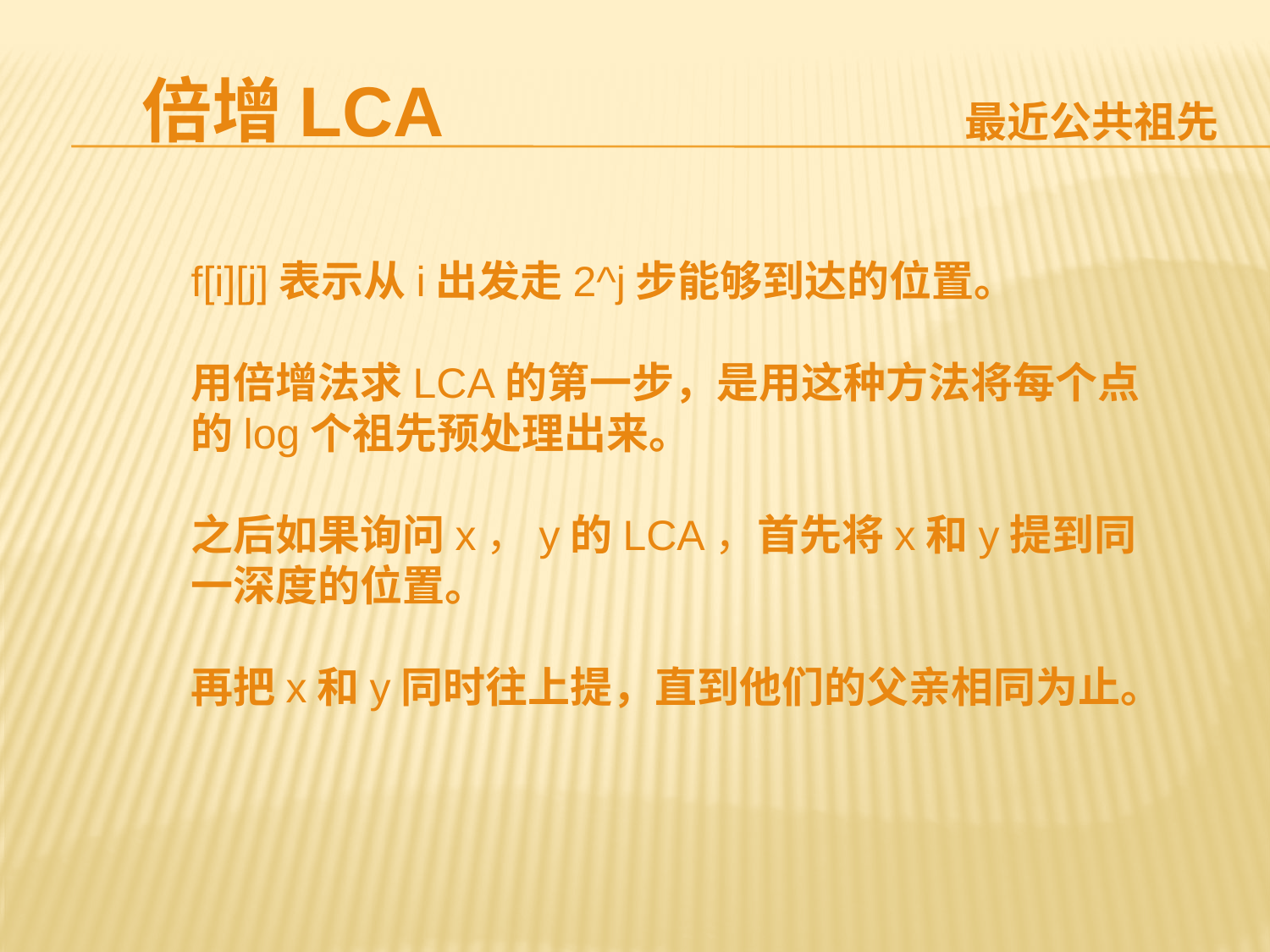

倍增LCA
最近公共祖先
f[i][j]表示从i出发走2^j步能够到达的位置。

用倍增法求LCA的第一步，是用这种方法将每个点的log个祖先预处理出来。

之后如果询问x，y的LCA，首先将x和y提到同一深度的位置。

再把x和y同时往上提，直到他们的父亲相同为止。